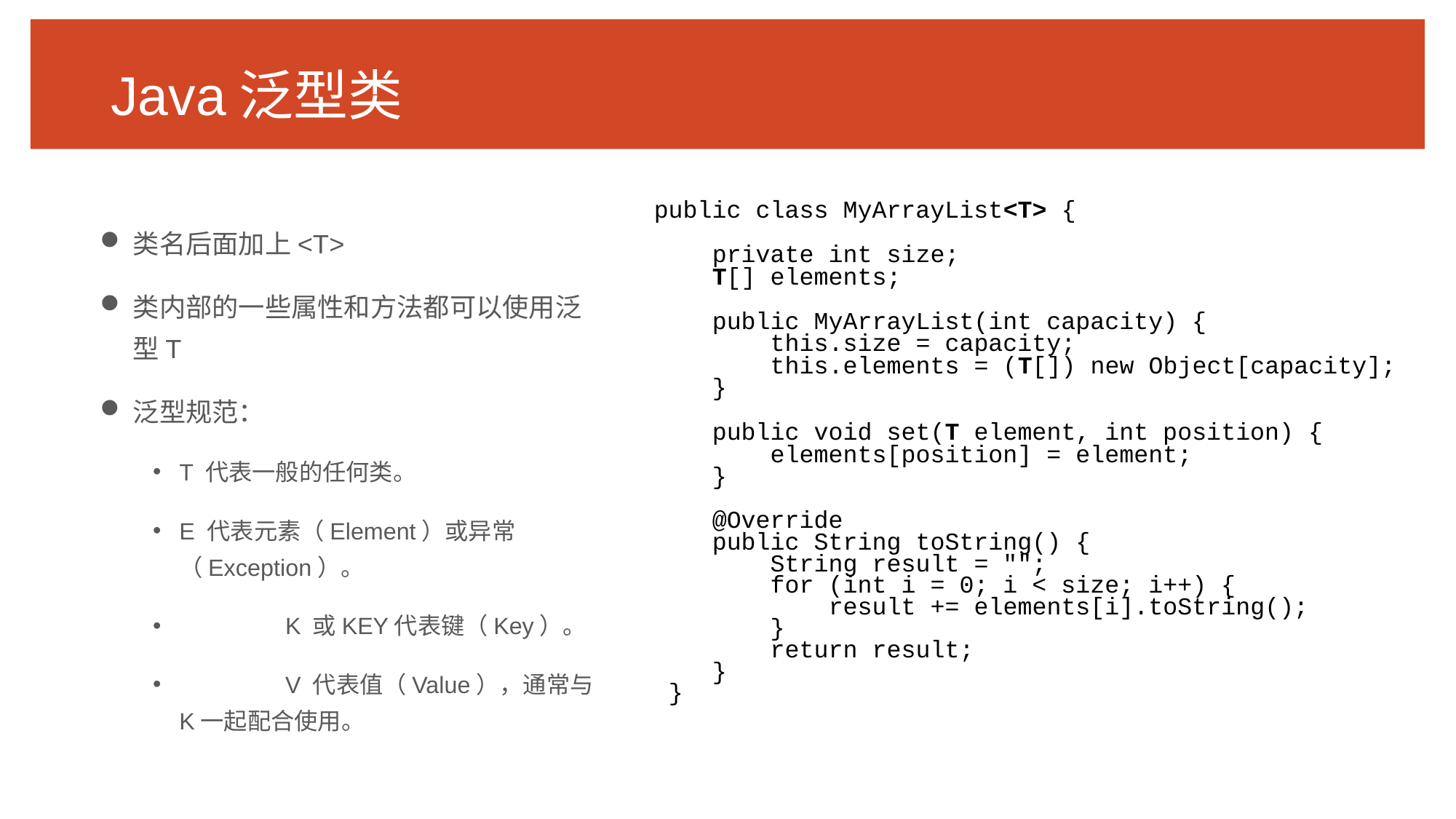

# Java泛型类
public class MyArrayList<T> {

    private int size;
    T[] elements;

    public MyArrayList(int capacity) {
        this.size = capacity;
        this.elements = (T[]) new Object[capacity];
    }

    public void set(T element, int position) {
        elements[position] = element;
    }

    @Override
    public String toString() {
        String result = "";
        for (int i = 0; i < size; i++) {
            result += elements[i].toString();
        }
        return result;
    }
 }
类名后面加上<T>
类内部的一些属性和方法都可以使用泛型T
泛型规范：
T 代表一般的任何类。
E 代表元素（Element）或异常（Exception）。
	K 或KEY代表键（Key）。
	V 代表值（Value），通常与K一起配合使用。